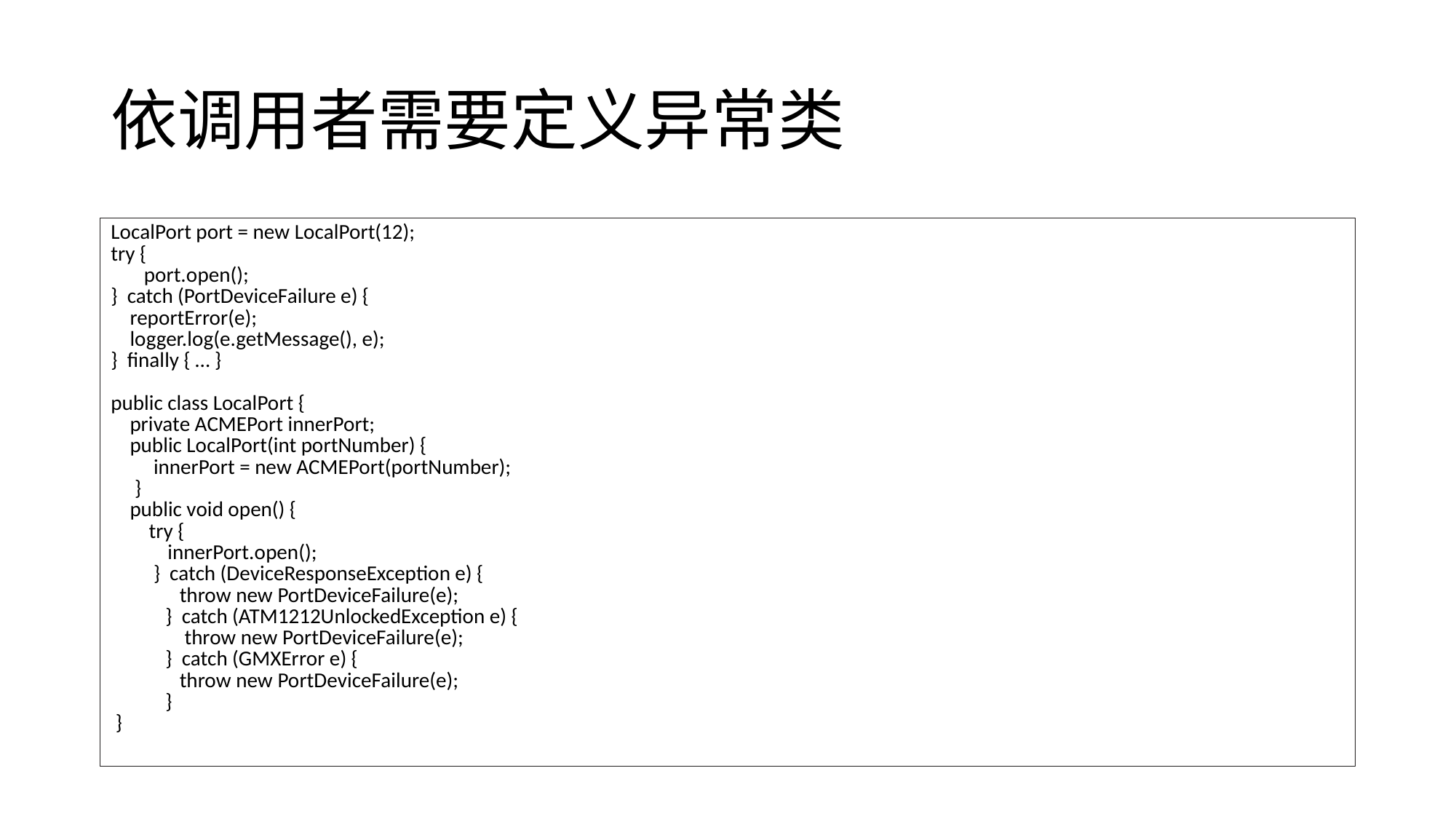

# 依调用者需要定义异常类
| LocalPort port = new LocalPort(12); try { port.open(); }  catch (PortDeviceFailure e) { reportError(e); logger.log(e.getMessage(), e); }  finally { … } public class LocalPort { private ACMEPort innerPort; public LocalPort(int portNumber) { innerPort = new ACMEPort(portNumber); } public void open() { try { innerPort.open(); }  catch (DeviceResponseException e) { throw new PortDeviceFailure(e); }  catch (ATM1212UnlockedException e) { throw new PortDeviceFailure(e); }  catch (GMXError e) { throw new PortDeviceFailure(e); } } |
| --- |